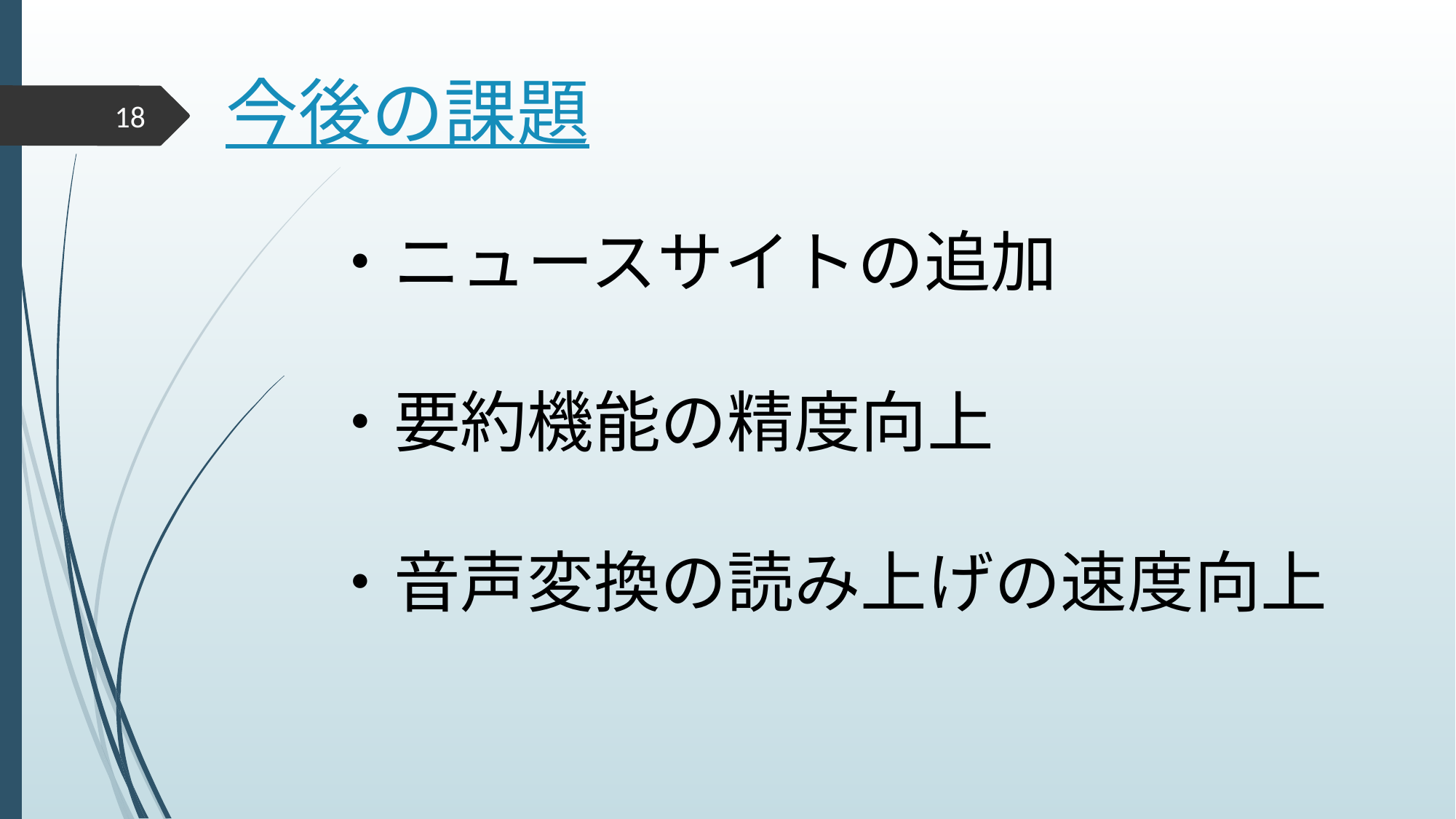

# 今後の課題
18
・ニュースサイトの追加

・要約機能の精度向上

・音声変換の読み上げの速度向上